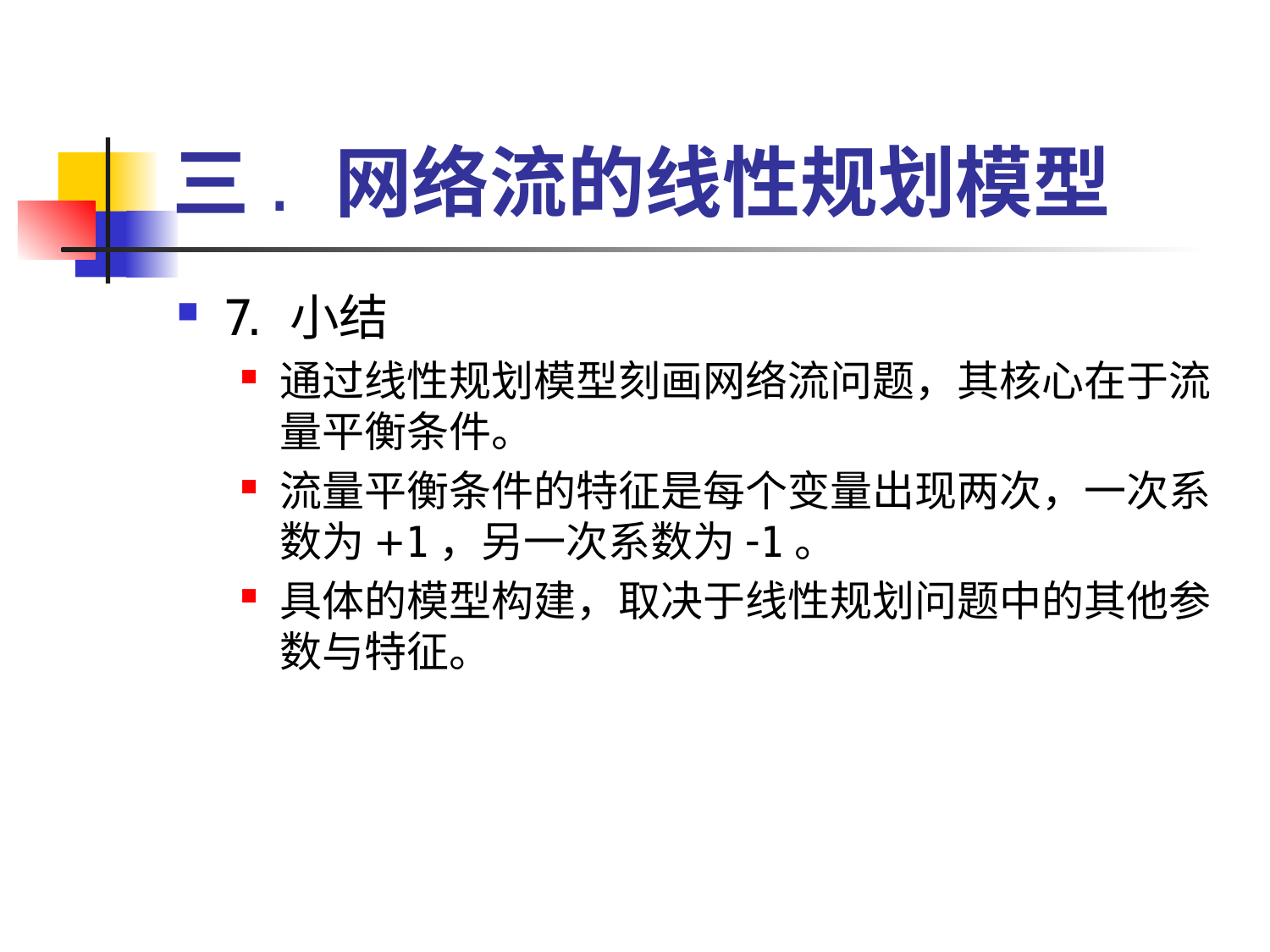

# 三. 网络流的线性规划模型
7. 小结
通过线性规划模型刻画网络流问题，其核心在于流量平衡条件。
流量平衡条件的特征是每个变量出现两次，一次系数为+1，另一次系数为-1。
具体的模型构建，取决于线性规划问题中的其他参数与特征。